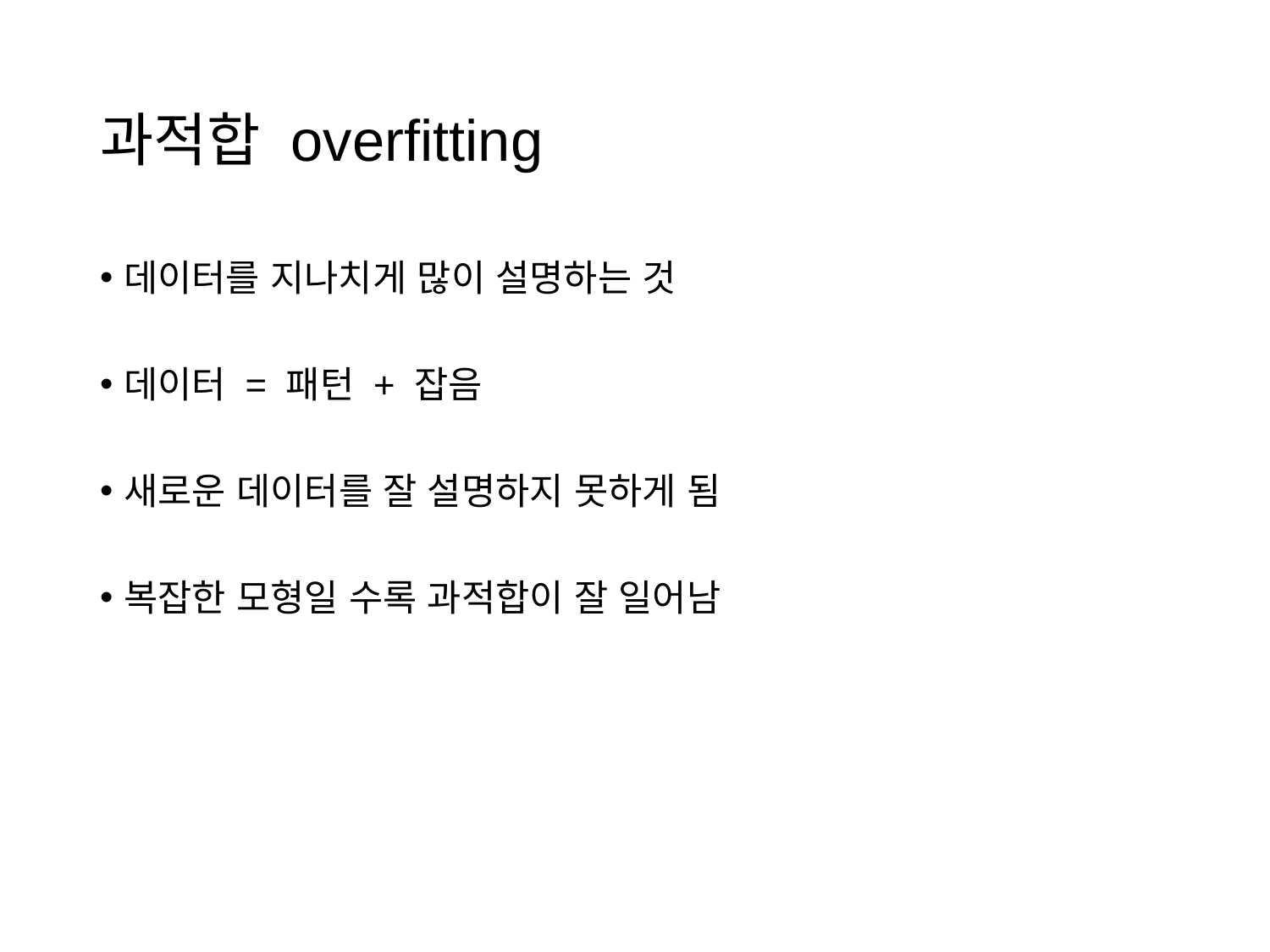

# 과적합 overfitting
데이터를 지나치게 많이 설명하는 것

데이터 = 패턴 + 잡음

새로운 데이터를 잘 설명하지 못하게 됨

복잡한 모형일 수록 과적합이 잘 일어남